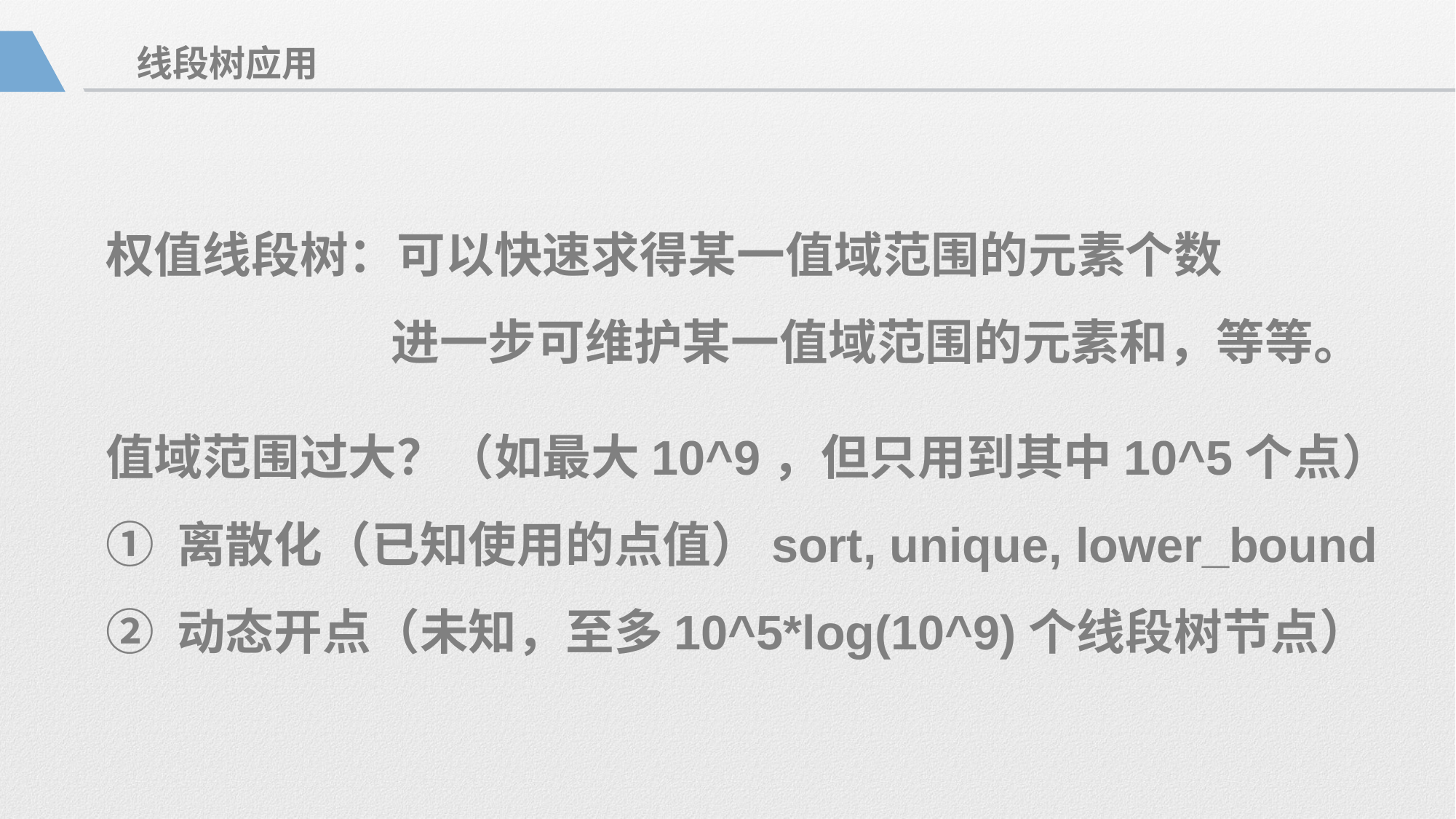

线段树应用
权值线段树：可以快速求得某一值域范围的元素个数
		     进一步可维护某一值域范围的元素和，等等。
值域范围过大？（如最大10^9，但只用到其中10^5个点）
① 离散化（已知使用的点值）sort, unique, lower_bound
② 动态开点（未知，至多10^5*log(10^9)个线段树节点）